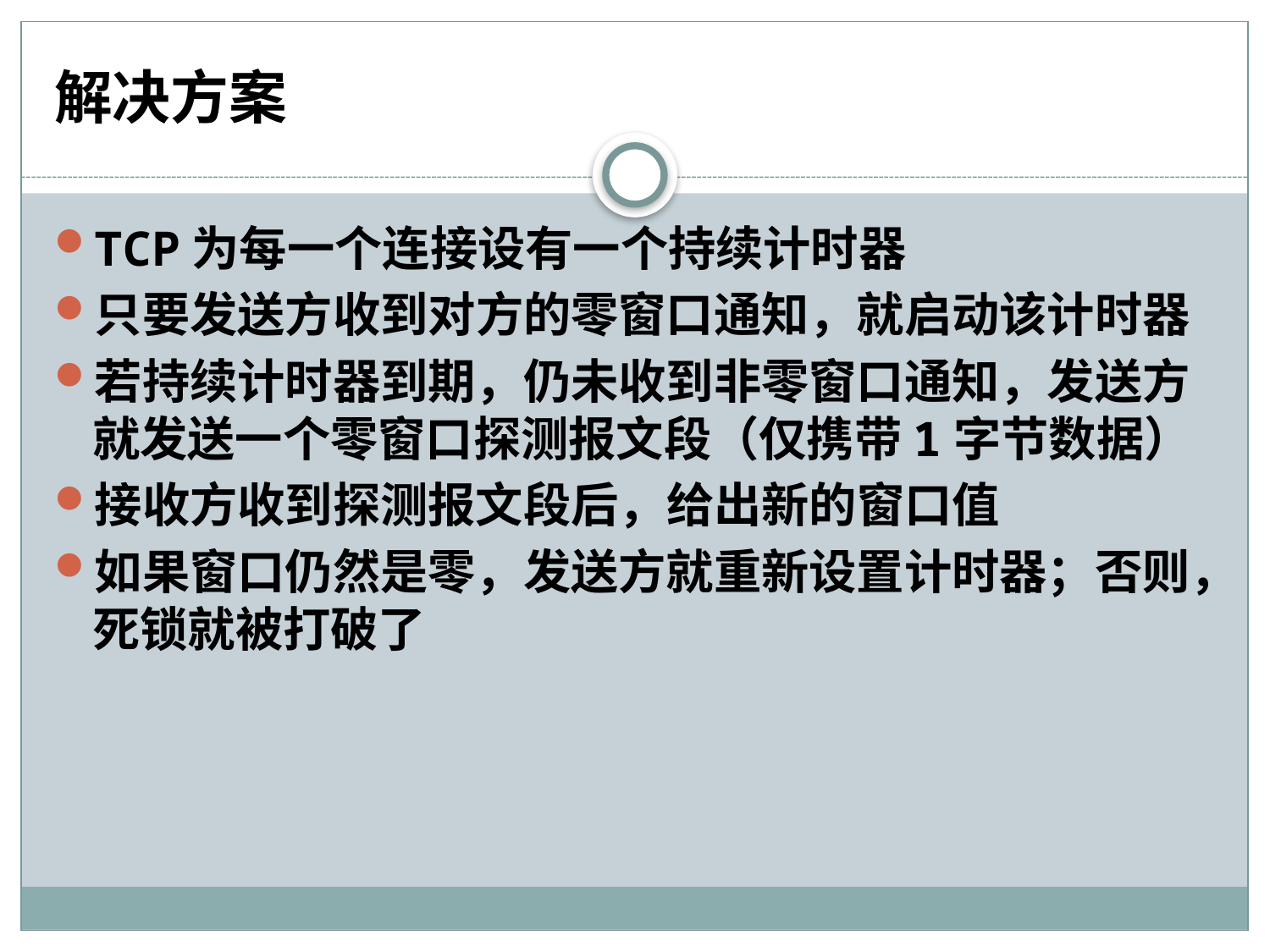

# 解决方案
TCP为每一个连接设有一个持续计时器
只要发送方收到对方的零窗口通知，就启动该计时器
若持续计时器到期，仍未收到非零窗口通知，发送方就发送一个零窗口探测报文段（仅携带1字节数据）
接收方收到探测报文段后，给出新的窗口值
如果窗口仍然是零，发送方就重新设置计时器；否则，死锁就被打破了